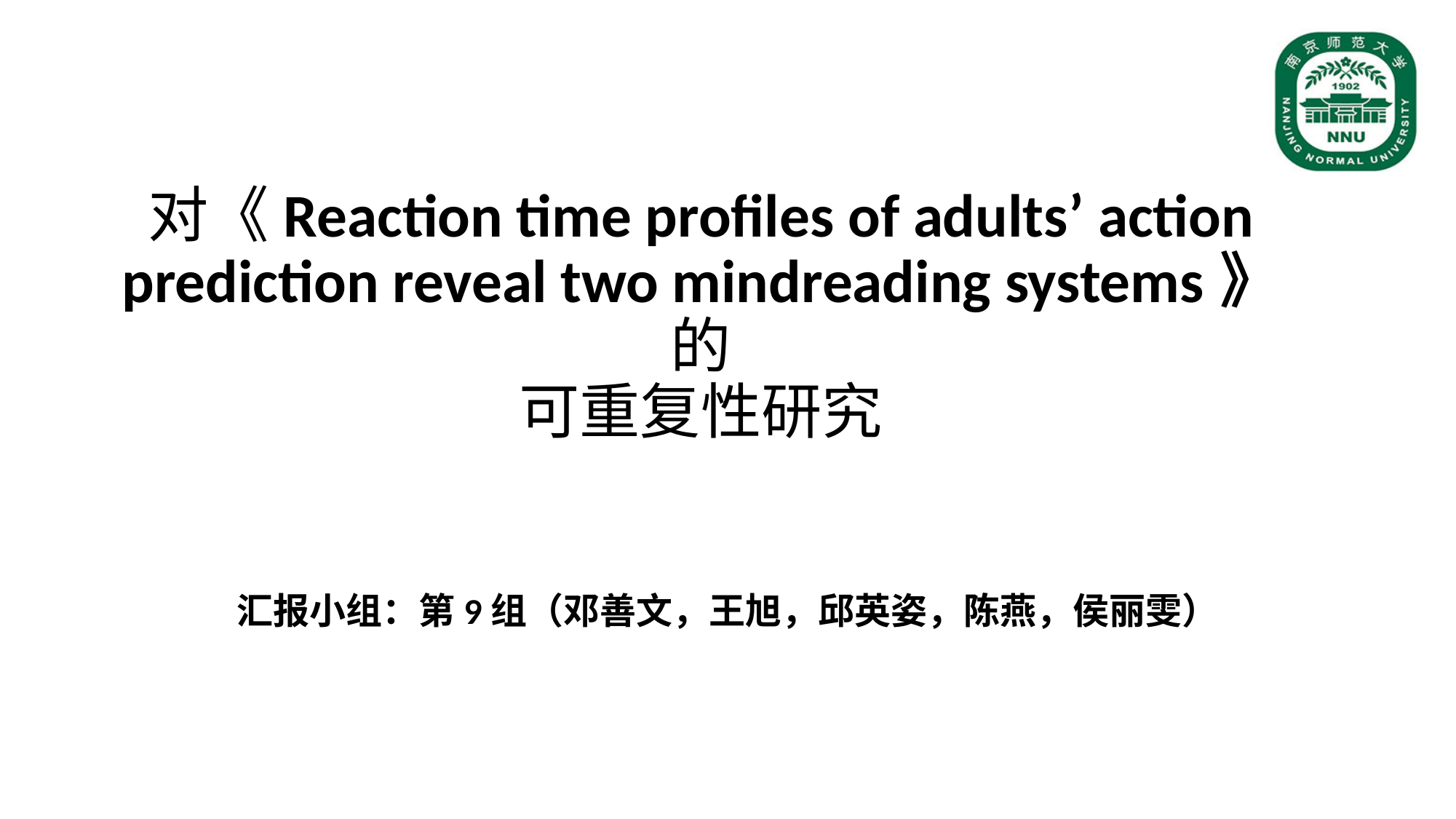

# 对《Reaction time profiles of adults’ action prediction reveal two mindreading systems》的 可重复性研究

汇报小组：第9组（邓善文，王旭，邱英姿，陈燕，侯丽雯）